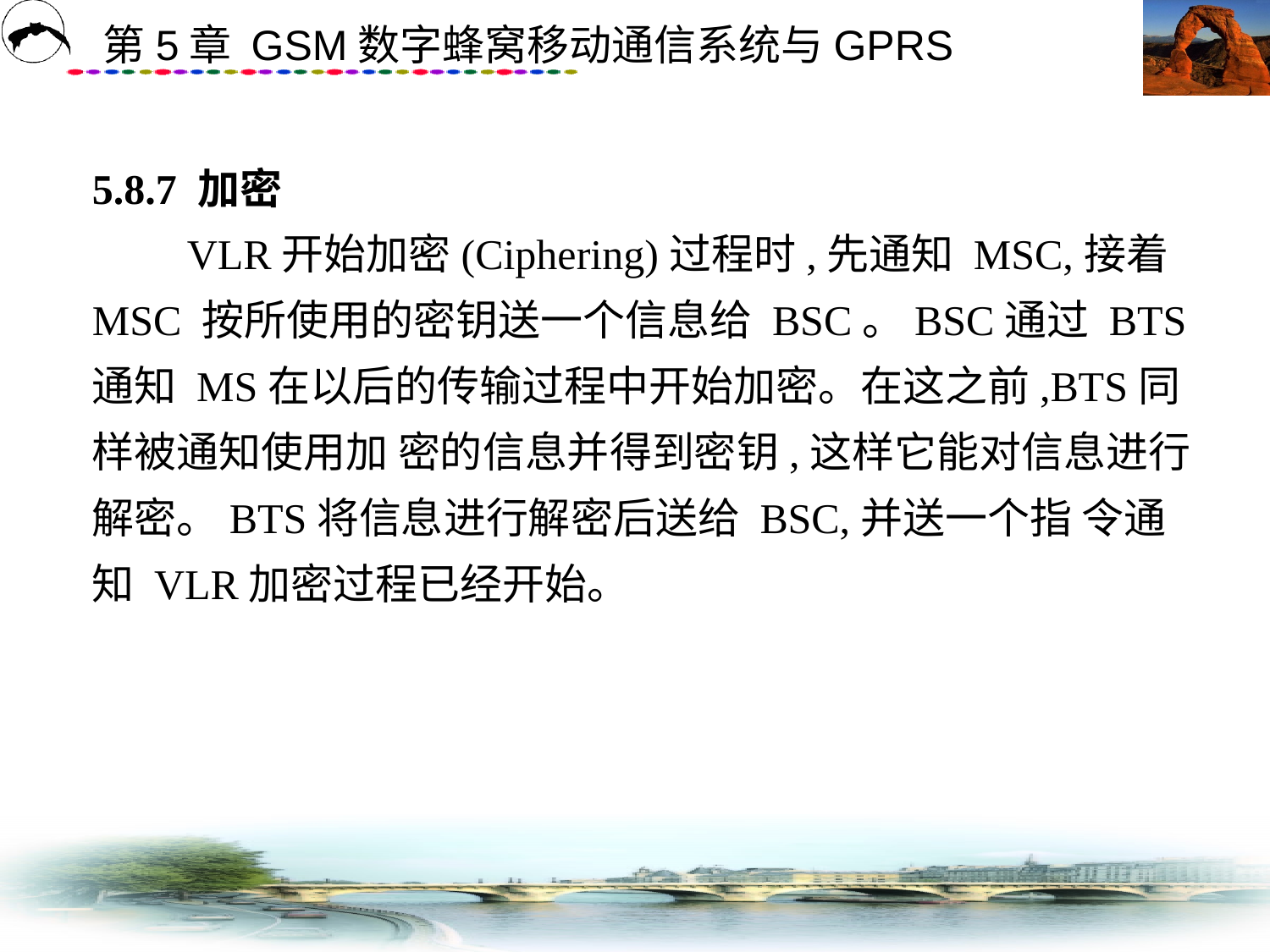

# 5.8.7 加密 　　VLR开始加密(Ciphering)过程时,先通知 MSC,接着 MSC 按所使用的密钥送一个信息给 BSC。BSC通过 BTS通知 MS在以后的传输过程中开始加密。在这之前,BTS同样被通知使用加 密的信息并得到密钥,这样它能对信息进行解密。BTS将信息进行解密后送给 BSC,并送一个指 令通知 VLR加密过程已经开始。